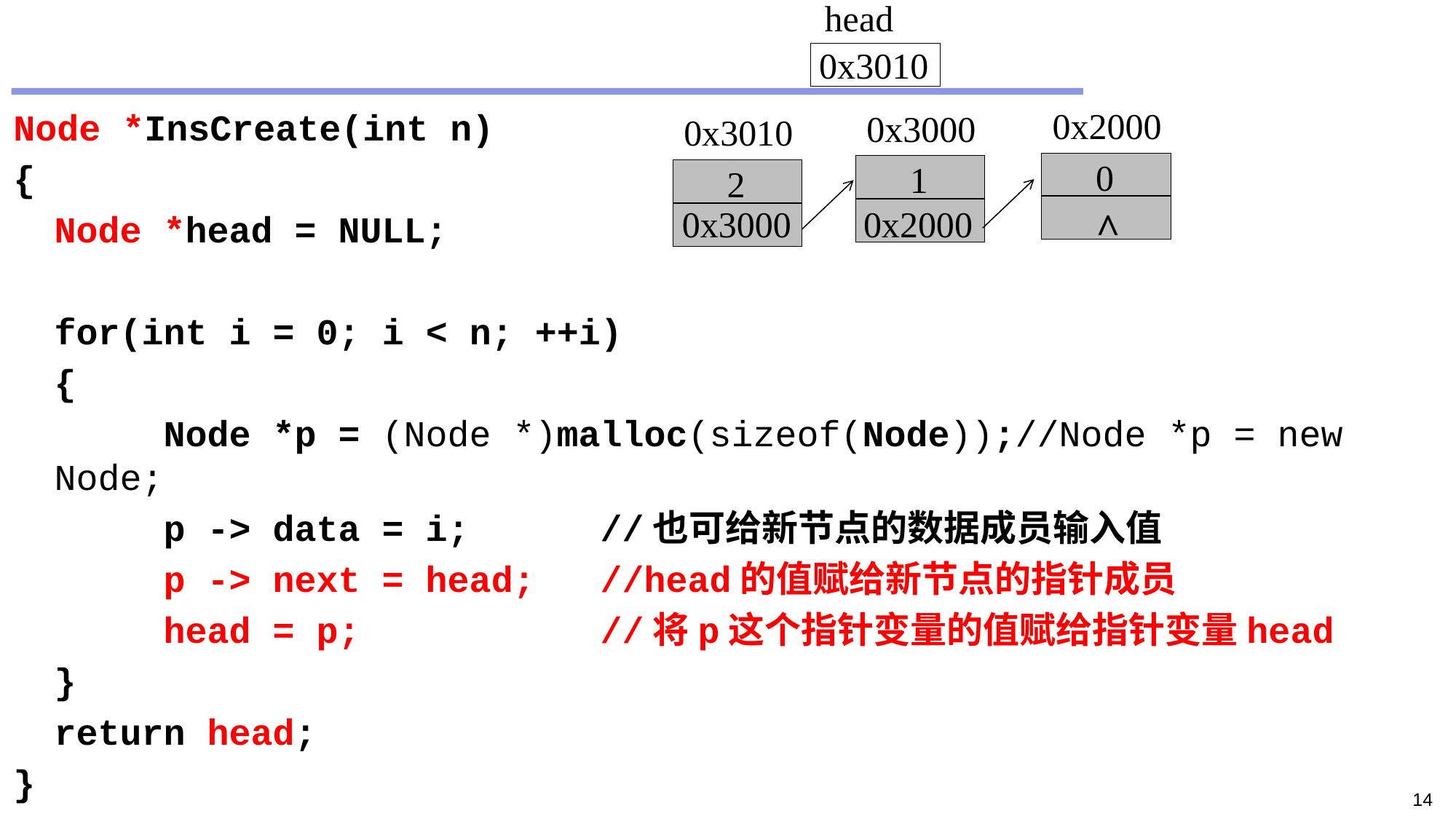

head
0x3010

0x2000
0x3000
Node *InsCreate(int n)
{
	Node *head = NULL;

	for(int i = 0; i < n; ++i)
	{
		Node *p = (Node *)malloc(sizeof(Node));//Node *p = new Node;
		p -> data = i;		//也可给新节点的数据成员输入值
		p -> next = head;	//head的值赋给新节点的指针成员
		head = p;			//将p这个指针变量的值赋给指针变量head
	}
	return head;
}
0x3010
0
1

2

0x3000
0x2000
^
14